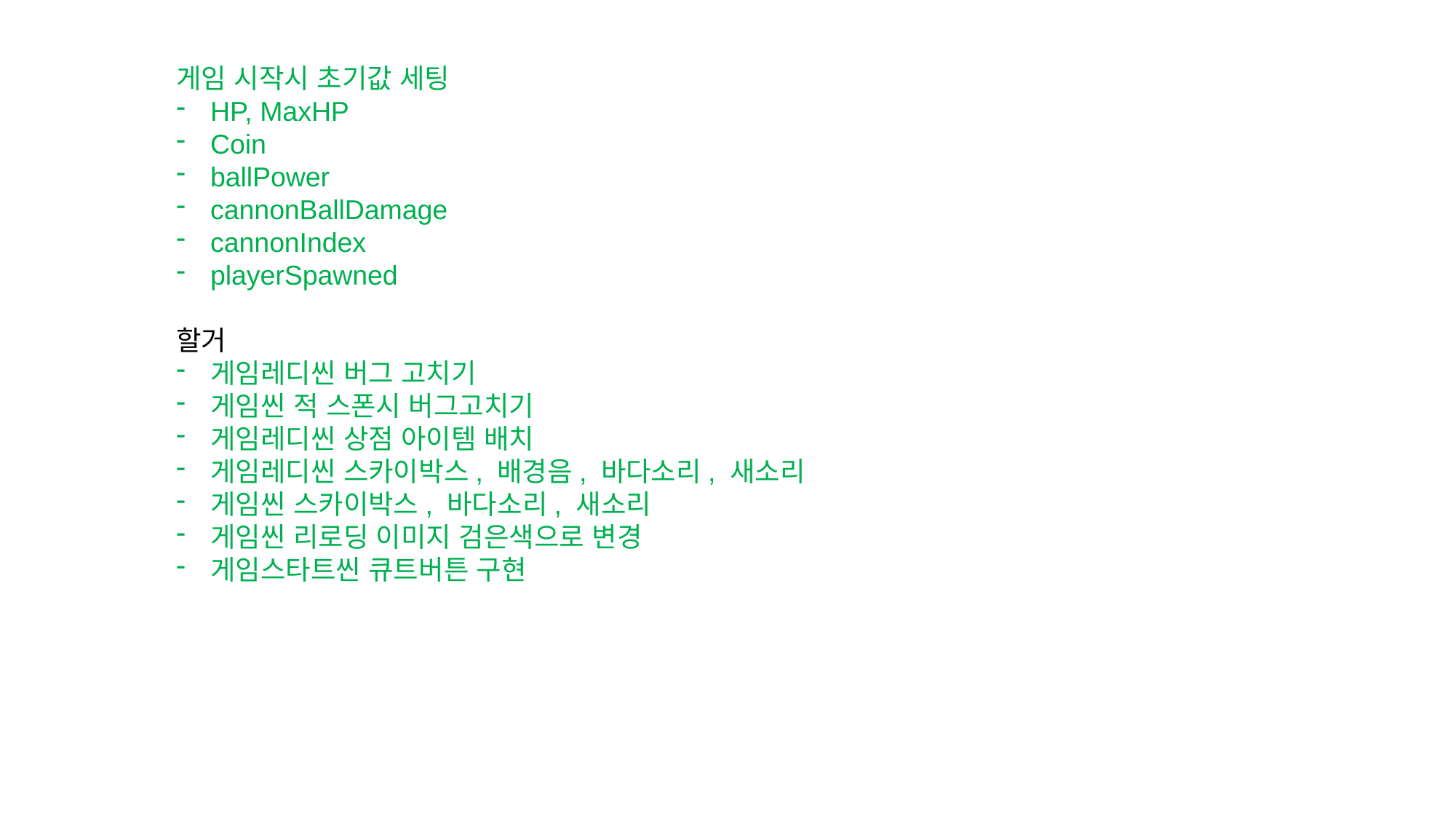

게임 시작시 초기값 세팅
HP, MaxHP
Coin
ballPower
cannonBallDamage
cannonIndex
playerSpawned

할거
게임레디씬 버그 고치기
게임씬 적 스폰시 버그고치기
게임레디씬 상점 아이템 배치
게임레디씬 스카이박스, 배경음, 바다소리, 새소리
게임씬 스카이박스, 바다소리, 새소리
게임씬 리로딩 이미지 검은색으로 변경
게임스타트씬 큐트버튼 구현